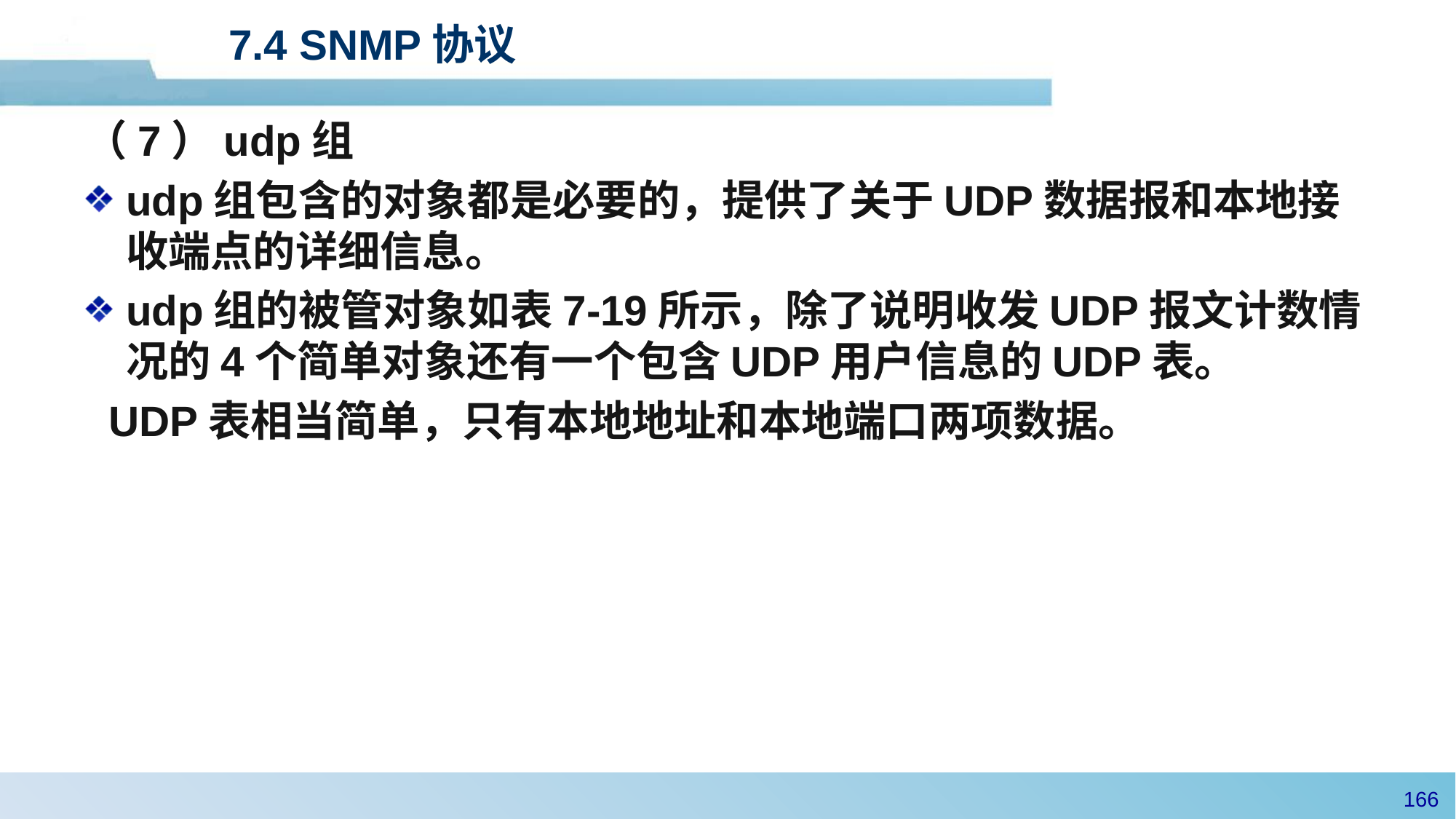

# 7.4 SNMP协议
（7）udp组
udp组包含的对象都是必要的，提供了关于UDP数据报和本地接收端点的详细信息。
udp组的被管对象如表7-19所示，除了说明收发UDP报文计数情况的4个简单对象还有一个包含UDP用户信息的UDP表。
  UDP表相当简单，只有本地地址和本地端口两项数据。
166